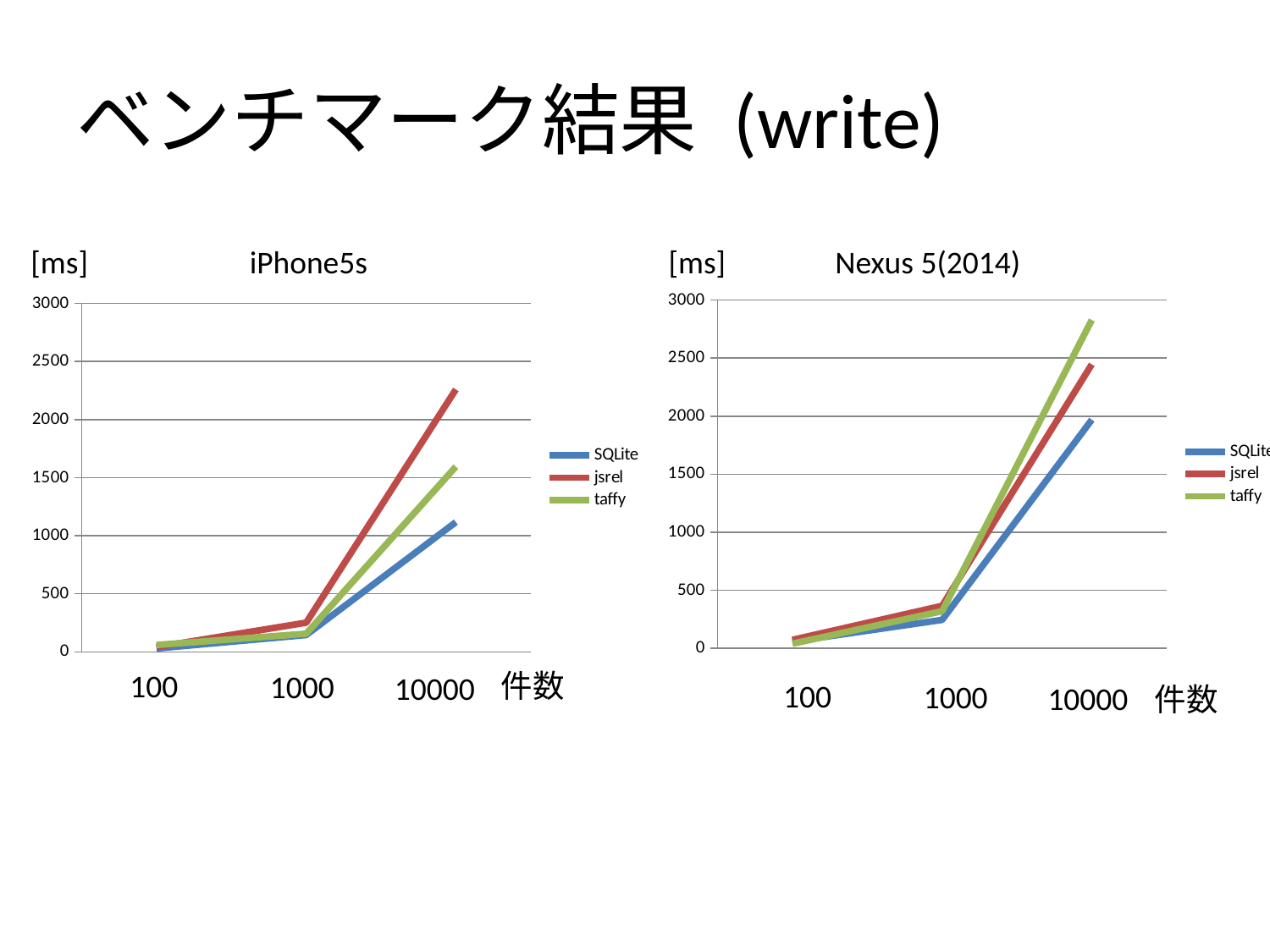

# ベンチマーク結果 (write)
[ms]
iPhone5s
Nexus 5(2014)
[ms]

### Chart

| Category | SQLite | jsrel | taffy |
|---|---|---|---|

### Chart

| Category | SQLite | jsrel | taffy |
|---|---|---|---|
100
件数
1000
10000
100
1000
10000
件数